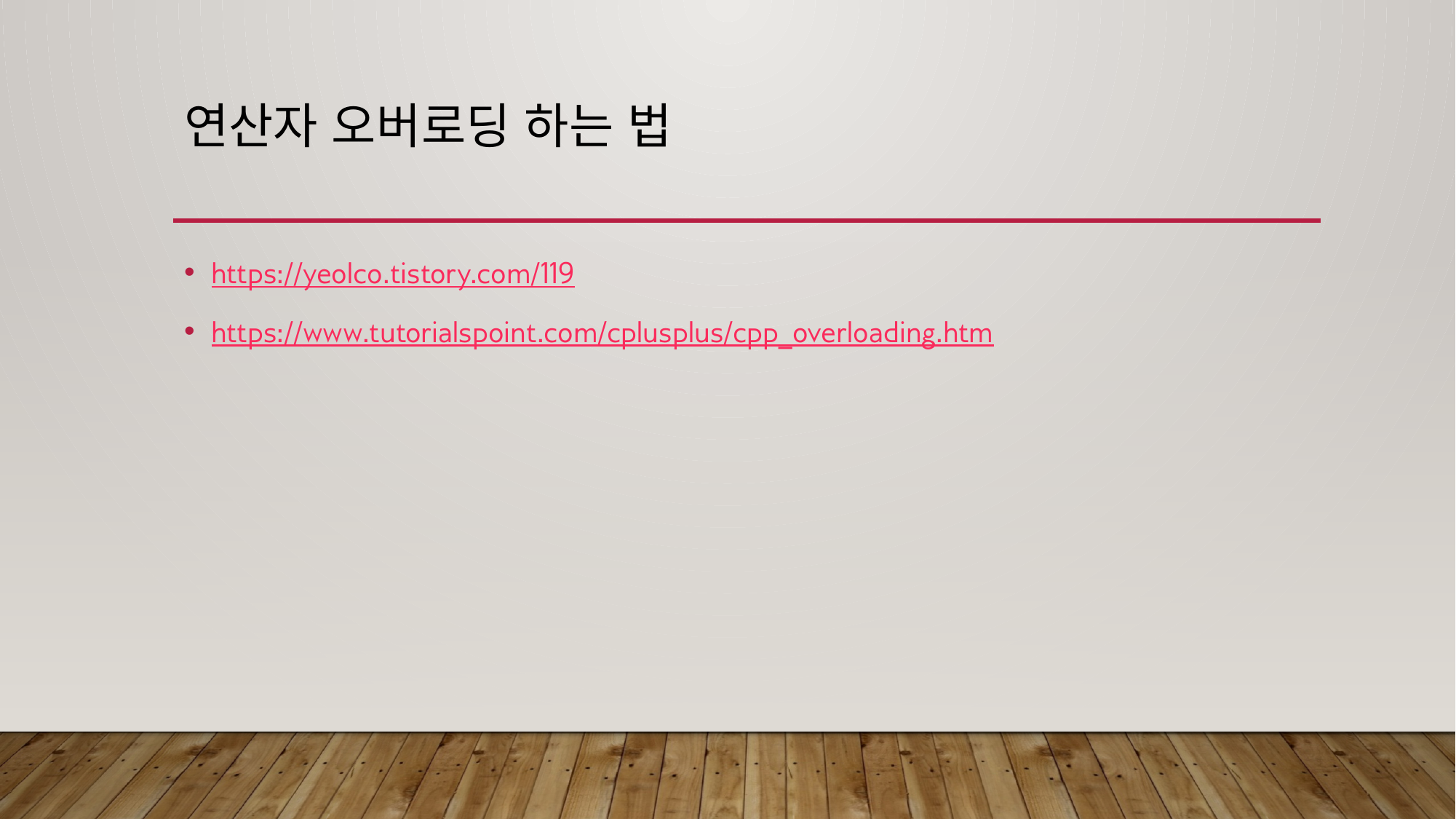

# 연산자 오버로딩 하는 법
https://yeolco.tistory.com/119
https://www.tutorialspoint.com/cplusplus/cpp_overloading.htm